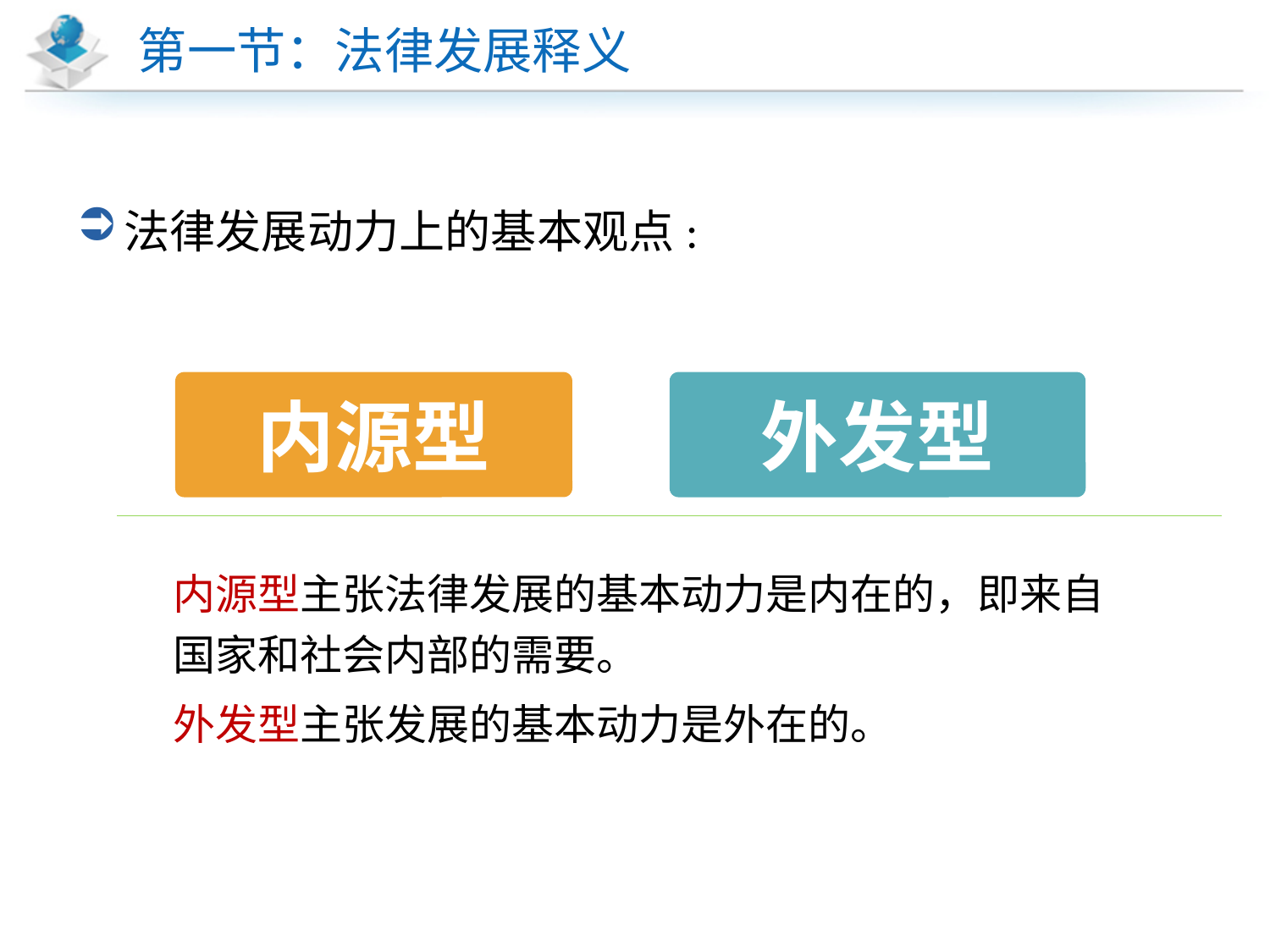

# 第一节：法律发展释义
法律发展动力上的基本观点:
内源型
外发型
内源型主张法律发展的基本动力是内在的，即来自国家和社会内部的需要。
外发型主张发展的基本动力是外在的。